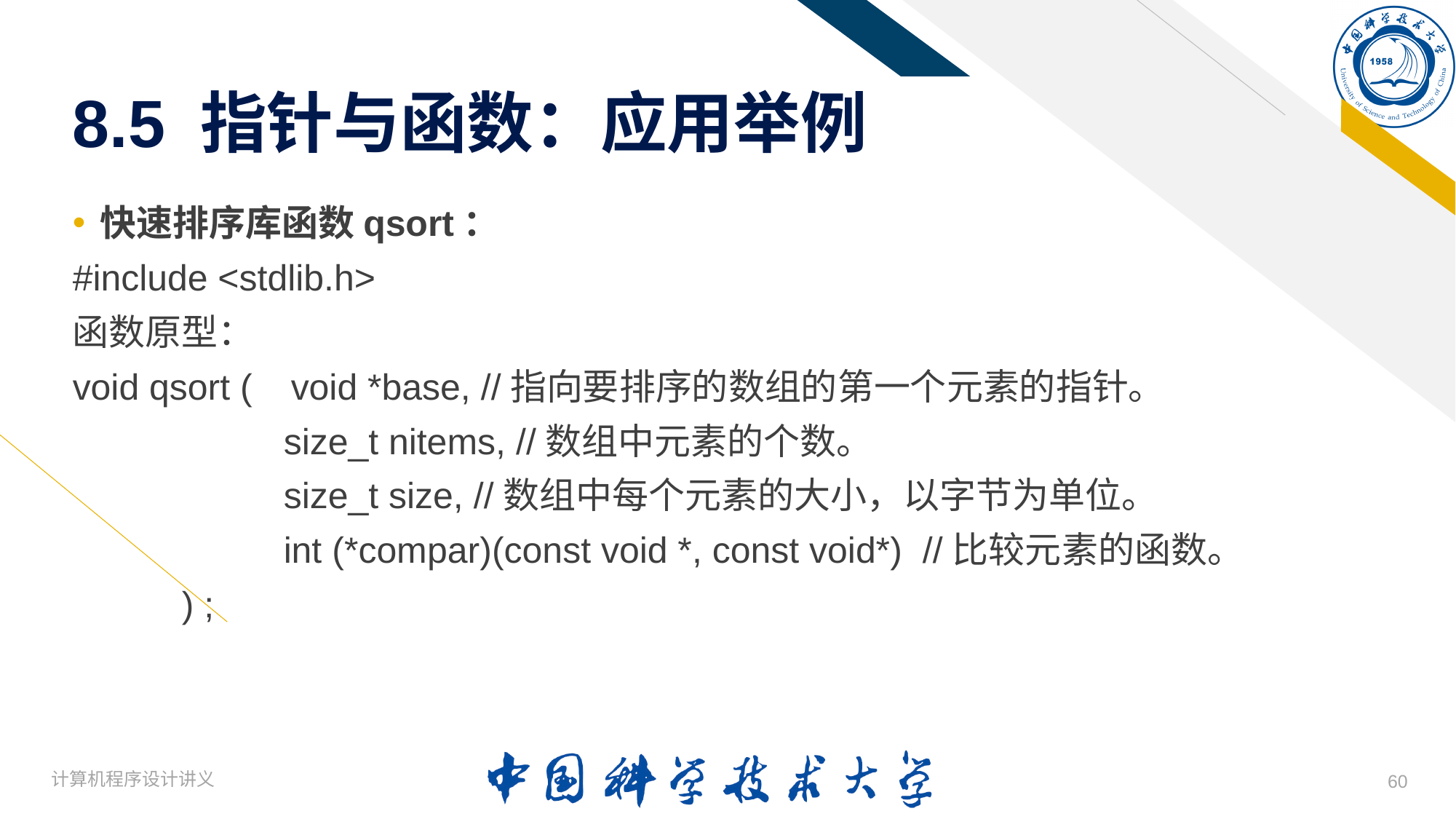

# 8.5 指针与函数：应用举例
快速排序库函数qsort：
#include <stdlib.h>
函数原型：
void qsort ( 	void *base, //指向要排序的数组的第一个元素的指针。
	          size_t nitems, //数组中元素的个数。
	          size_t size, //数组中每个元素的大小，以字节为单位。
	          int (*compar)(const void *, const void*)  //比较元素的函数。
	) ;

计算机程序设计讲义
60